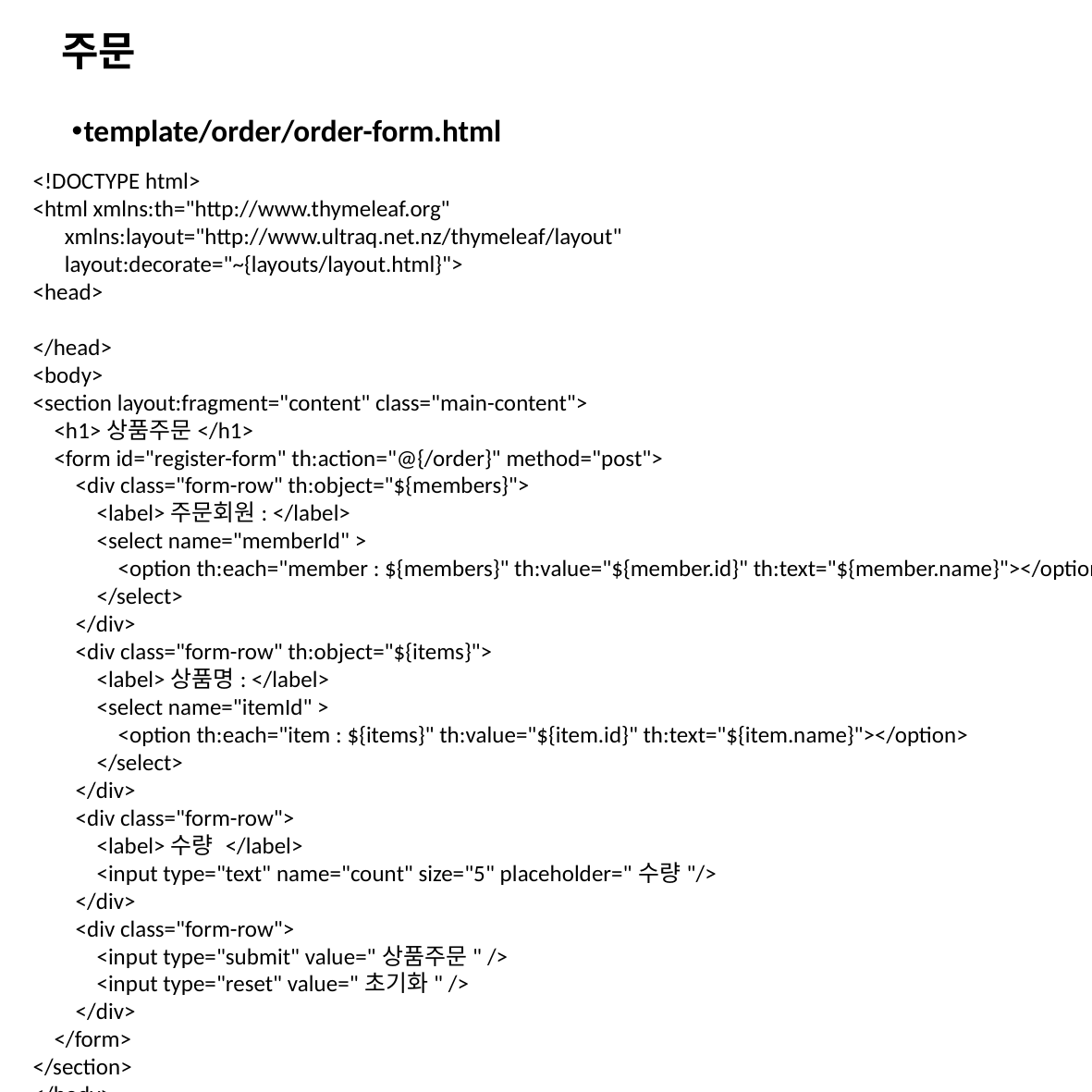

# 주문
template/order/order-form.html

<!DOCTYPE html>
<html xmlns:th="http://www.thymeleaf.org"
      xmlns:layout="http://www.ultraq.net.nz/thymeleaf/layout"
      layout:decorate="~{layouts/layout.html}">
<head>

</head>
<body>
<section layout:fragment="content" class="main-content">
    <h1>상품주문</h1>
    <form id="register-form" th:action="@{/order}" method="post">
        <div class="form-row" th:object="${members}">
            <label>주문회원: </label>
            <select name="memberId" >
                <option th:each="member : ${members}" th:value="${member.id}" th:text="${member.name}"></option>
            </select>
        </div>
        <div class="form-row" th:object="${items}">
            <label>상품명: </label>
            <select name="itemId" >
                <option th:each="item : ${items}" th:value="${item.id}" th:text="${item.name}"></option>
            </select>
        </div>
        <div class="form-row">
            <label>수량 </label>
            <input type="text" name="count" size="5" placeholder="수량"/>
        </div>
        <div class="form-row">
            <input type="submit" value="상품주문" />
            <input type="reset" value="초기화" />
        </div>
    </form>
</section>
</body>
</html>